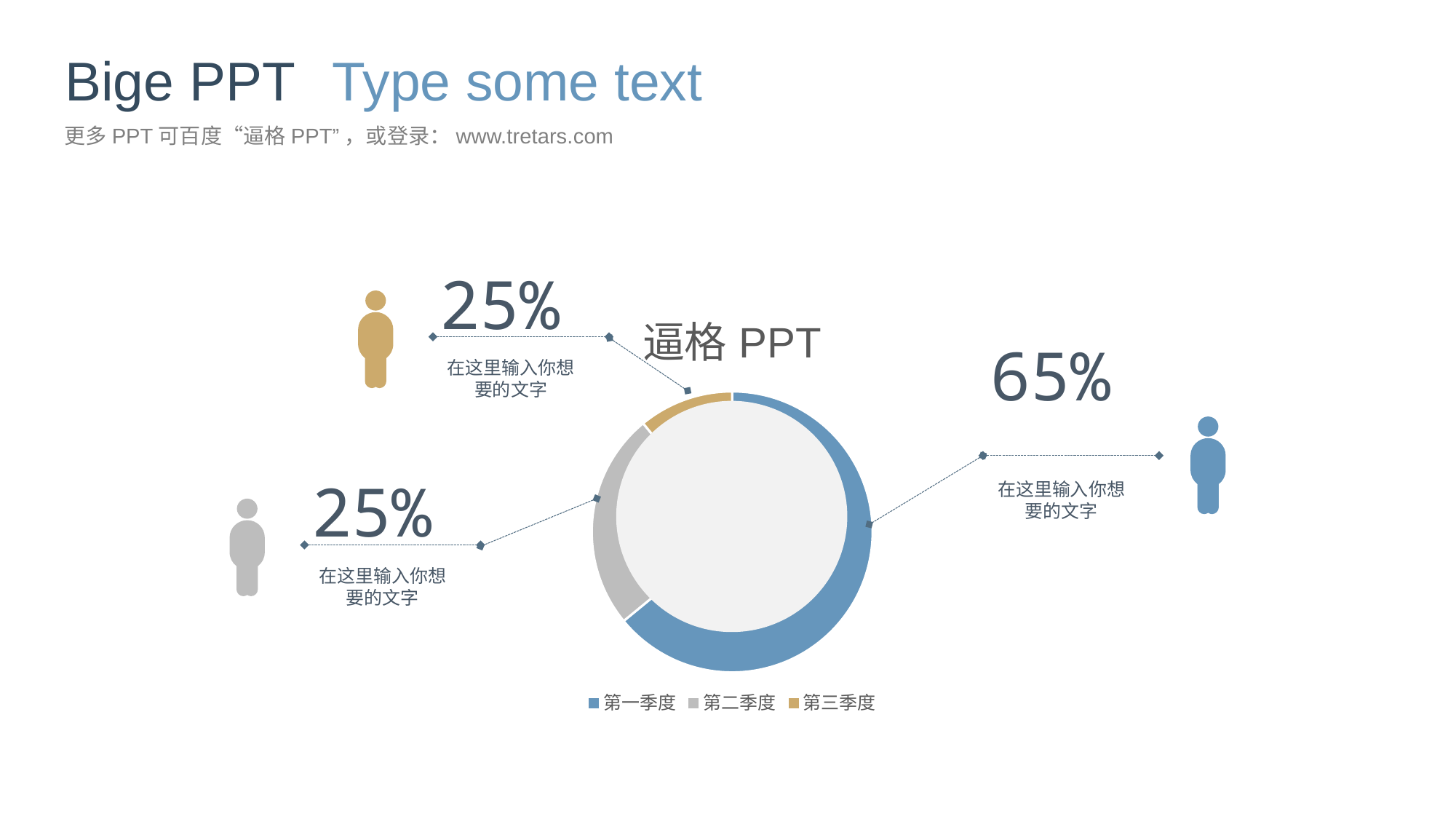

Bige PPT
Type some text
更多PPT可百度“逼格PPT”，或登录：www.tretars.com
25%

### Chart: 逼格PPT

| Category | 销售额 |
|---|---|
| 第一季度 | 8.2 |
| 第二季度 | 3.2 |
| 第三季度 | 1.4 |

65%
在这里输入你想要的文字

25%
在这里输入你想要的文字

在这里输入你想要的文字